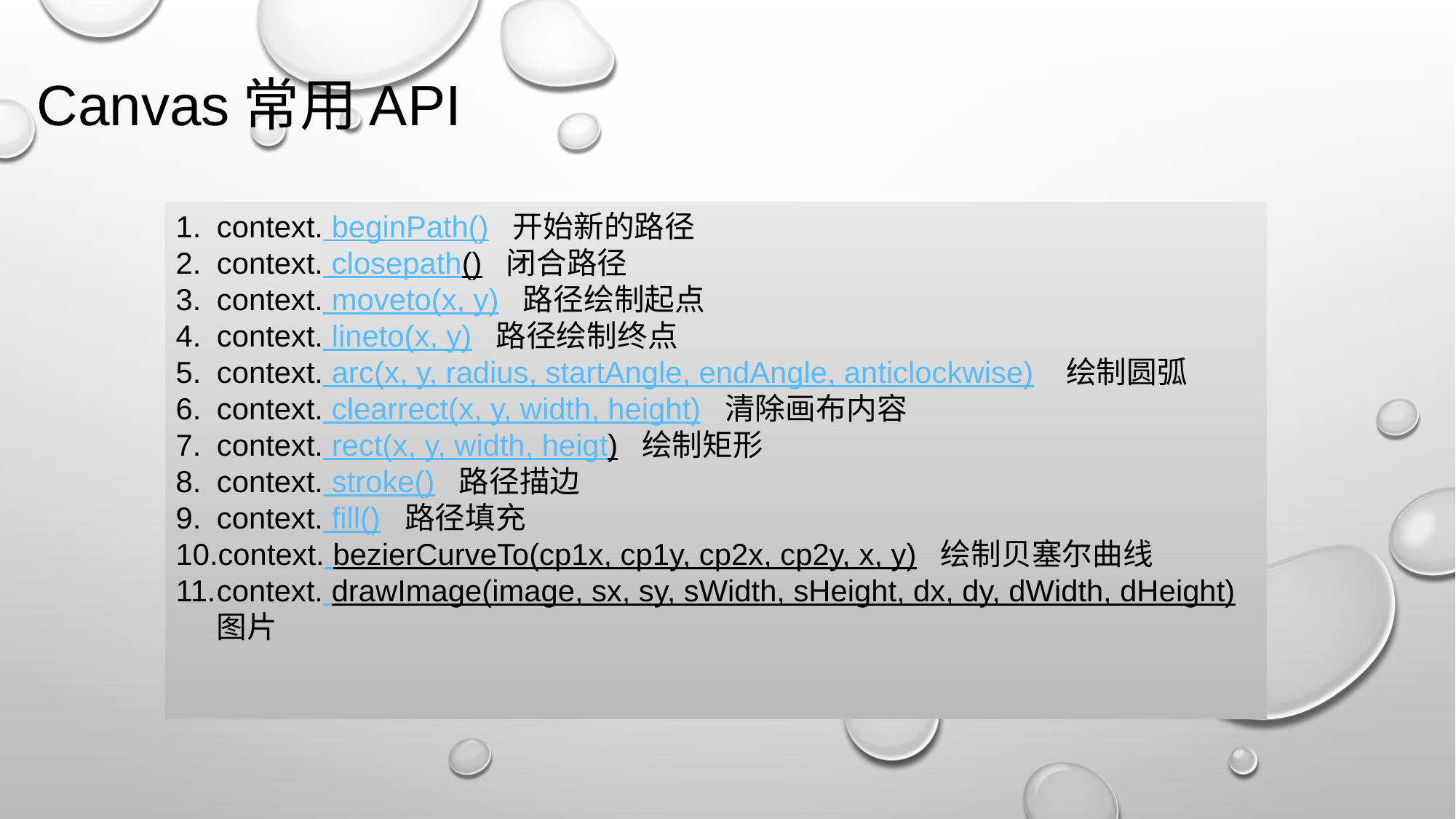

# Canvas常用API
context. beginPath()  开始新的路径
context. closepath()  闭合路径
context. moveto(x, y)  路径绘制起点
context. lineto(x, y)  路径绘制终点
context. arc(x, y, radius, startAngle, endAngle, anticlockwise)   绘制圆弧
context. clearrect(x, y, width, height)  清除画布内容
context. rect(x, y, width, heigt)  绘制矩形
context. stroke()  路径描边
context. fill()  路径填充
context. bezierCurveTo(cp1x, cp1y, cp2x, cp2y, x, y)  绘制贝塞尔曲线
context. drawImage(image, sx, sy, sWidth, sHeight, dx, dy, dWidth, dHeight)  图片